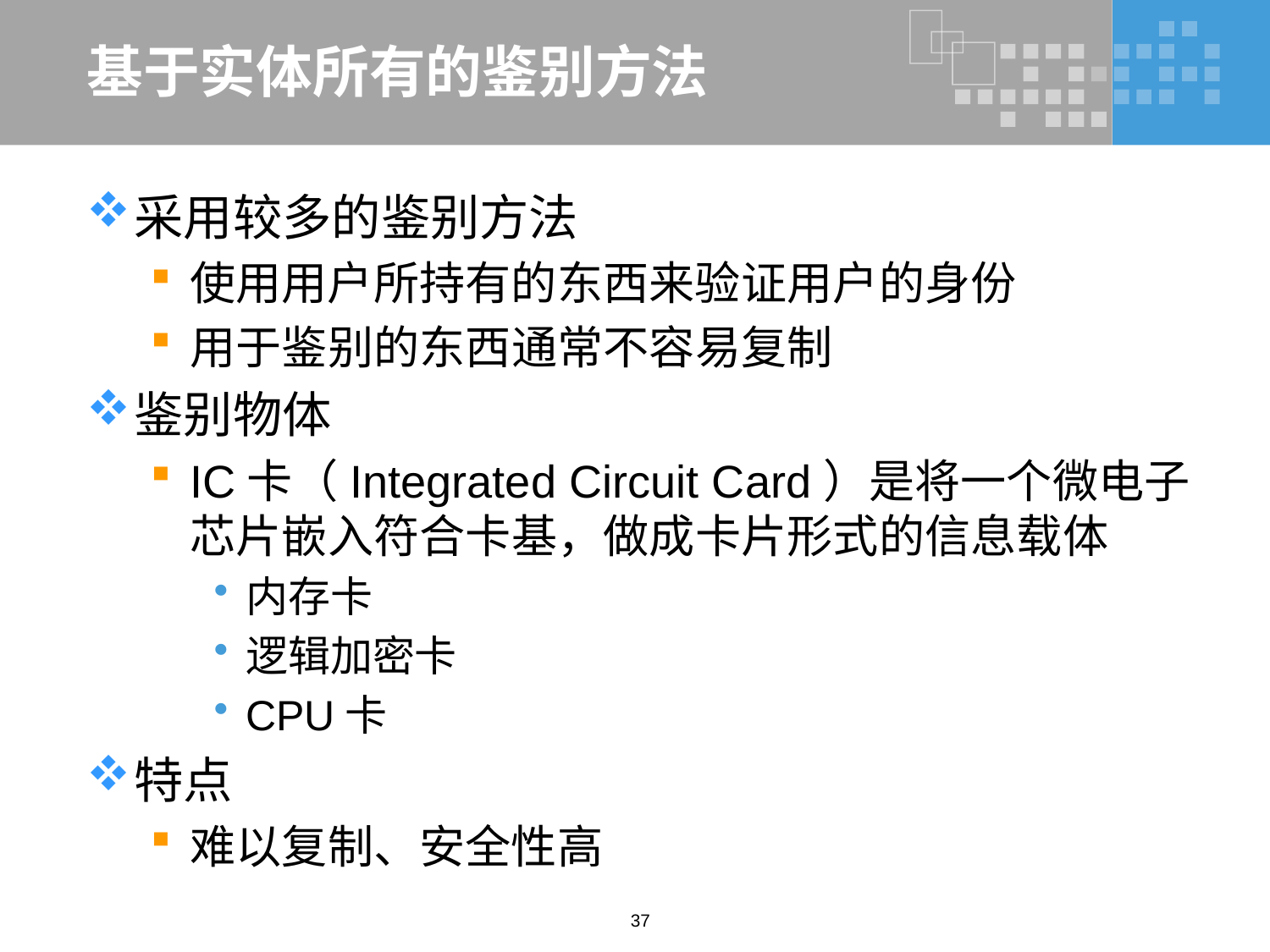

# 基于实体所有的鉴别方法
采用较多的鉴别方法
使用用户所持有的东西来验证用户的身份
用于鉴别的东西通常不容易复制
鉴别物体
IC卡（Integrated Circuit Card）是将一个微电子芯片嵌入符合卡基，做成卡片形式的信息载体
内存卡
逻辑加密卡
CPU卡
特点
难以复制、安全性高

37